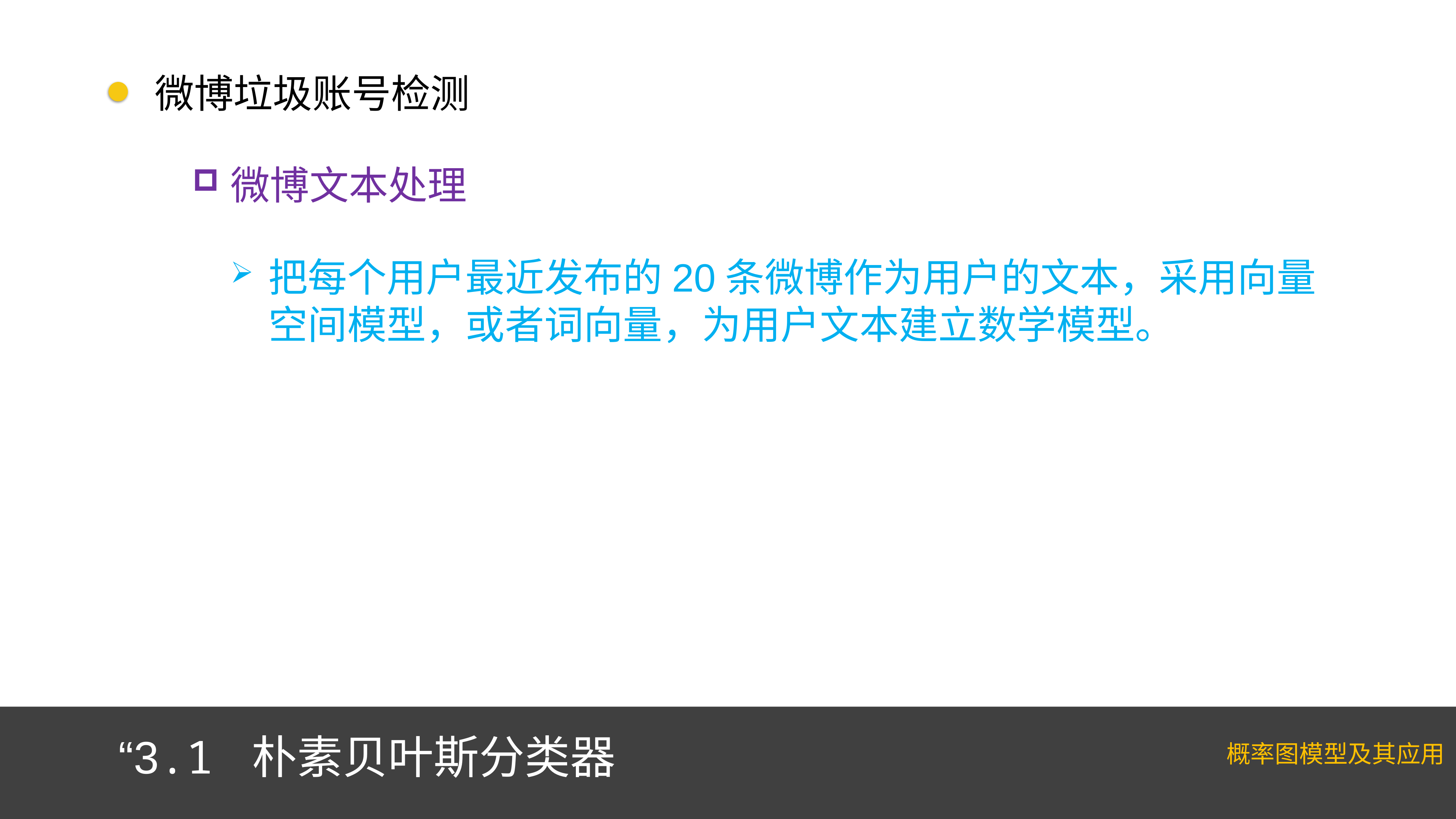

微博垃圾账号检测
微博文本处理
把每个用户最近发布的20条微博作为用户的文本，采用向量空间模型，或者词向量，为用户文本建立数学模型。

“3.1 朴素贝叶斯分类器